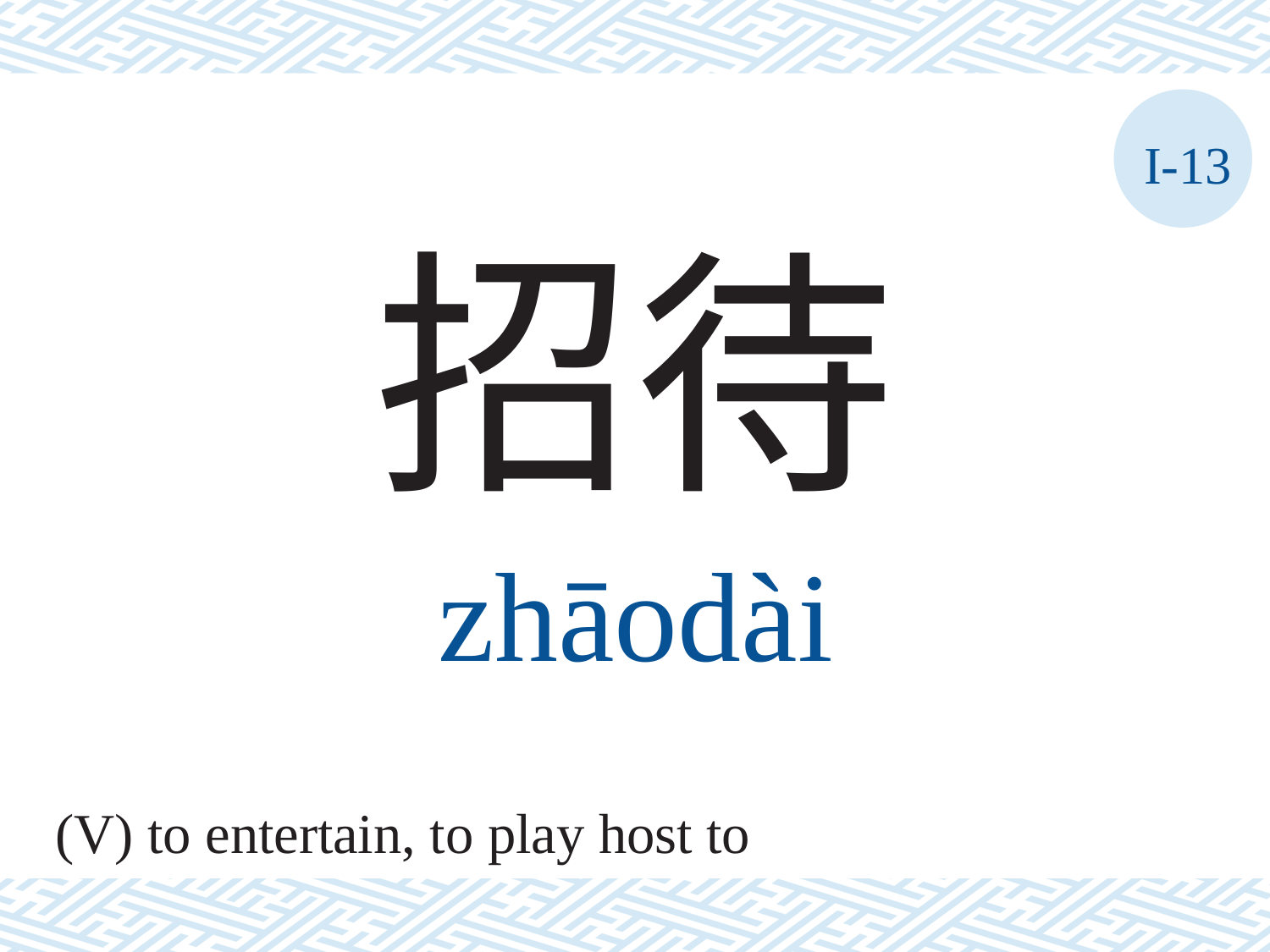

I-13
招待
zhāodài
(V) to entertain, to play host to